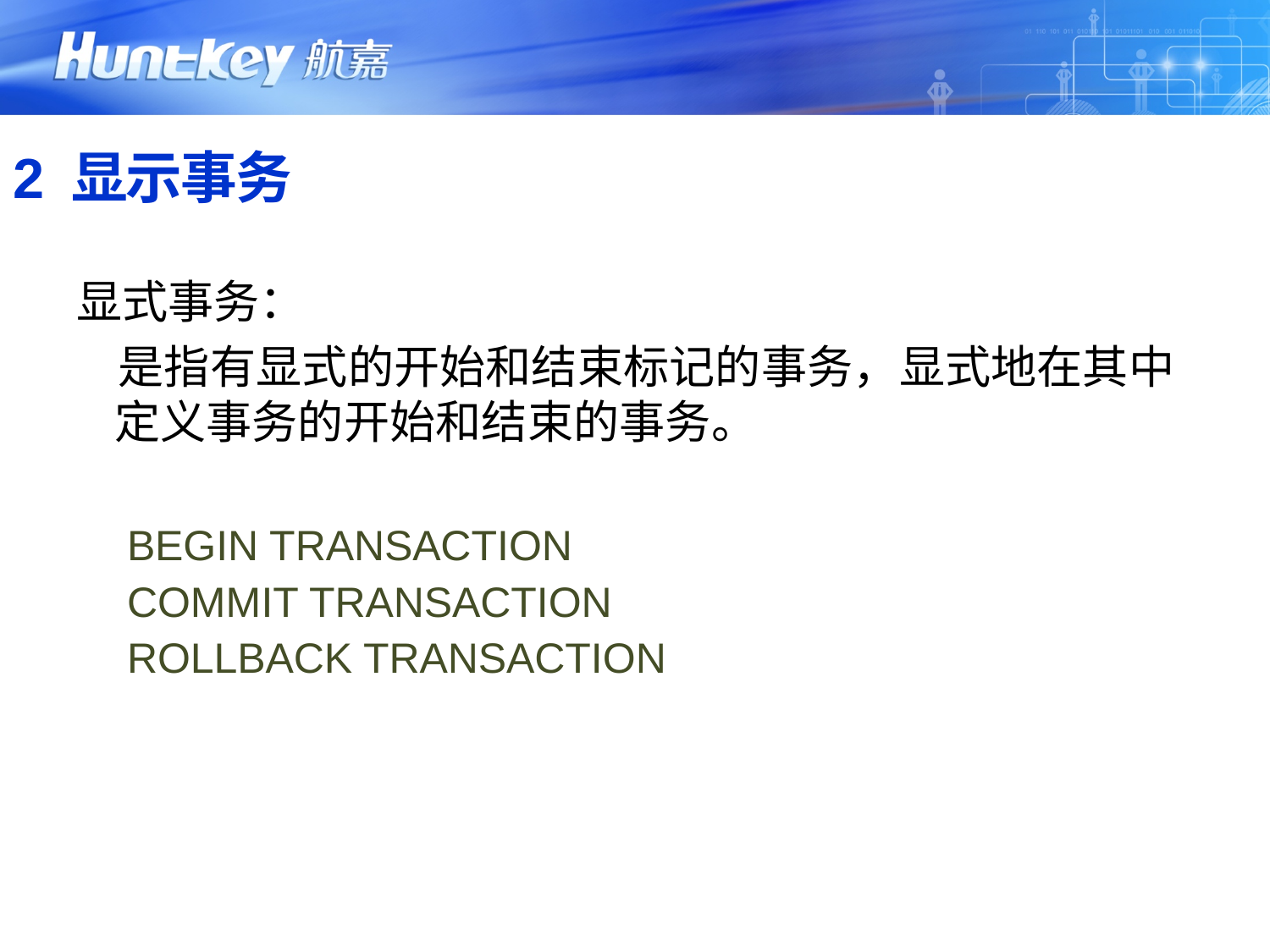

# 2 显示事务
显式事务：
   是指有显式的开始和结束标记的事务，显式地在其中定义事务的开始和结束的事务。

BEGIN TRANSACTION
COMMIT TRANSACTION
ROLLBACK TRANSACTION